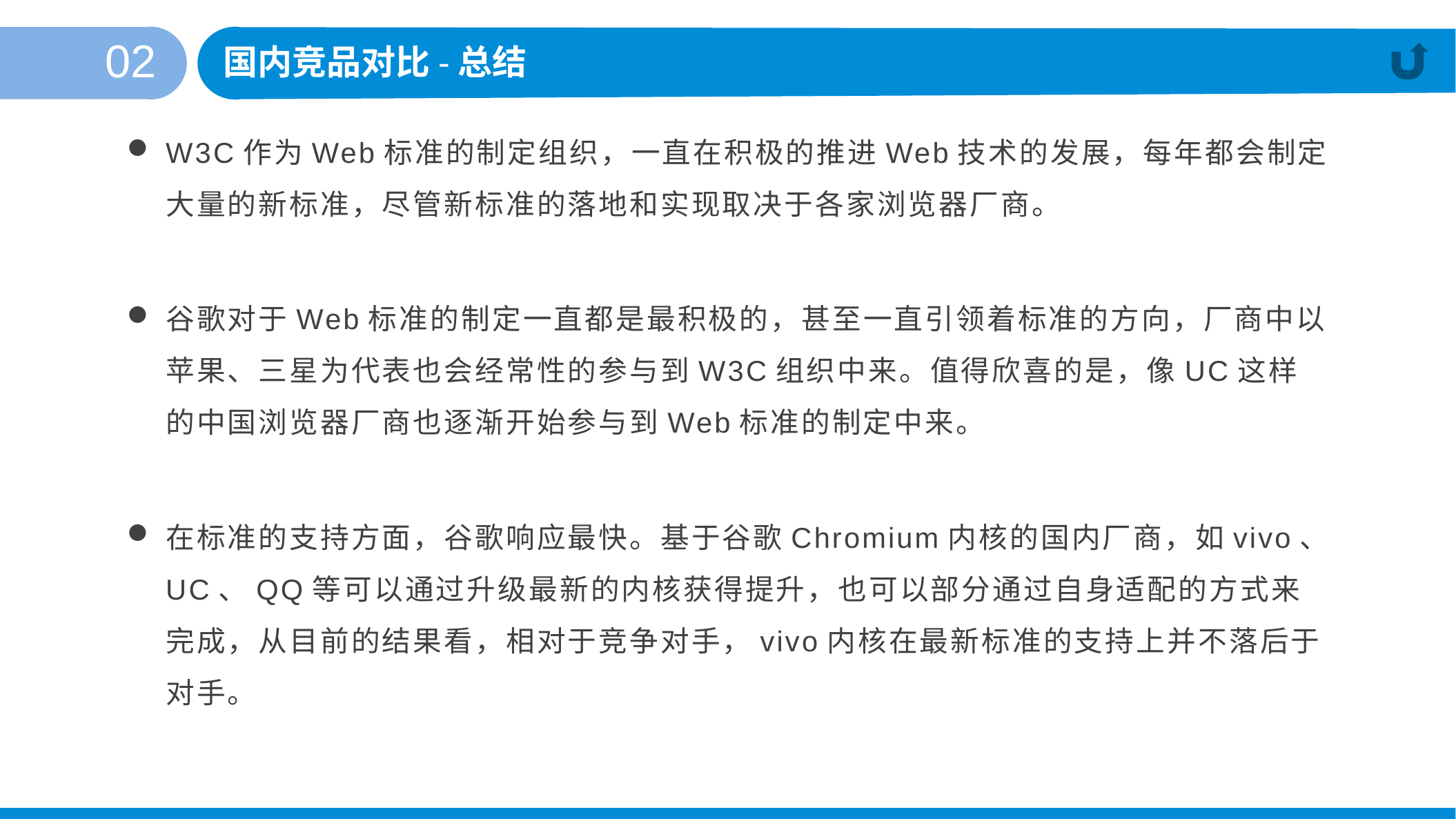

02

国内竞品对比-总结

W3C作为Web标准的制定组织，一直在积极的推进Web技术的发展，每年都会制定大量的新标准，尽管新标准的落地和实现取决于各家浏览器厂商。

谷歌对于Web标准的制定一直都是最积极的，甚至一直引领着标准的方向，厂商中以苹果、三星为代表也会经常性的参与到W3C组织中来。值得欣喜的是，像UC这样的中国浏览器厂商也逐渐开始参与到Web标准的制定中来。

在标准的支持方面，谷歌响应最快。基于谷歌Chromium内核的国内厂商，如vivo、UC、QQ等可以通过升级最新的内核获得提升，也可以部分通过自身适配的方式来完成，从目前的结果看，相对于竞争对手，vivo内核在最新标准的支持上并不落后于对手。